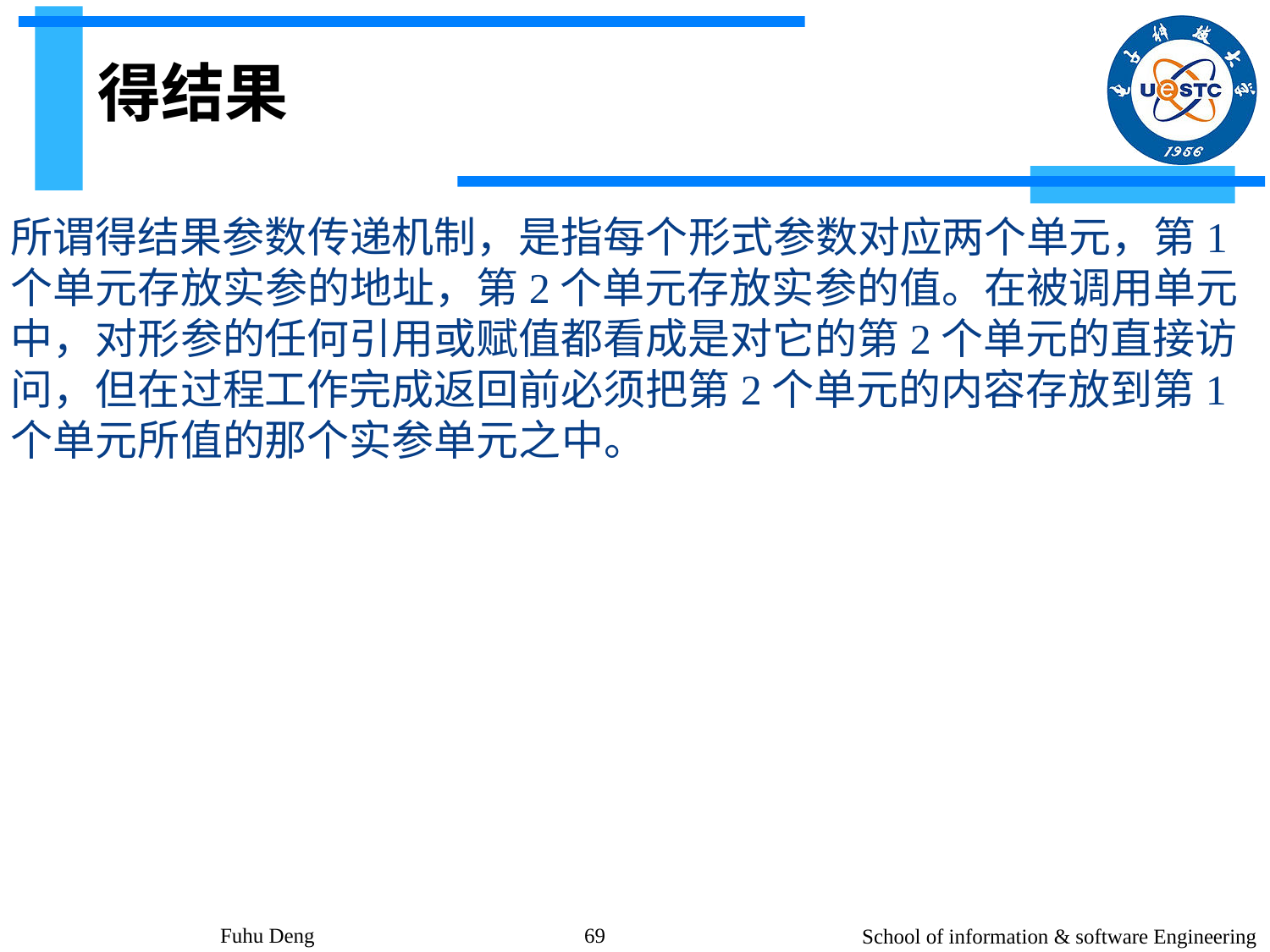

# 得结果
所谓得结果参数传递机制，是指每个形式参数对应两个单元，第1个单元存放实参的地址，第2个单元存放实参的值。在被调用单元中，对形参的任何引用或赋值都看成是对它的第2个单元的直接访问，但在过程工作完成返回前必须把第2个单元的内容存放到第1个单元所值的那个实参单元之中。

Fuhu Deng
69
School of information & software Engineering